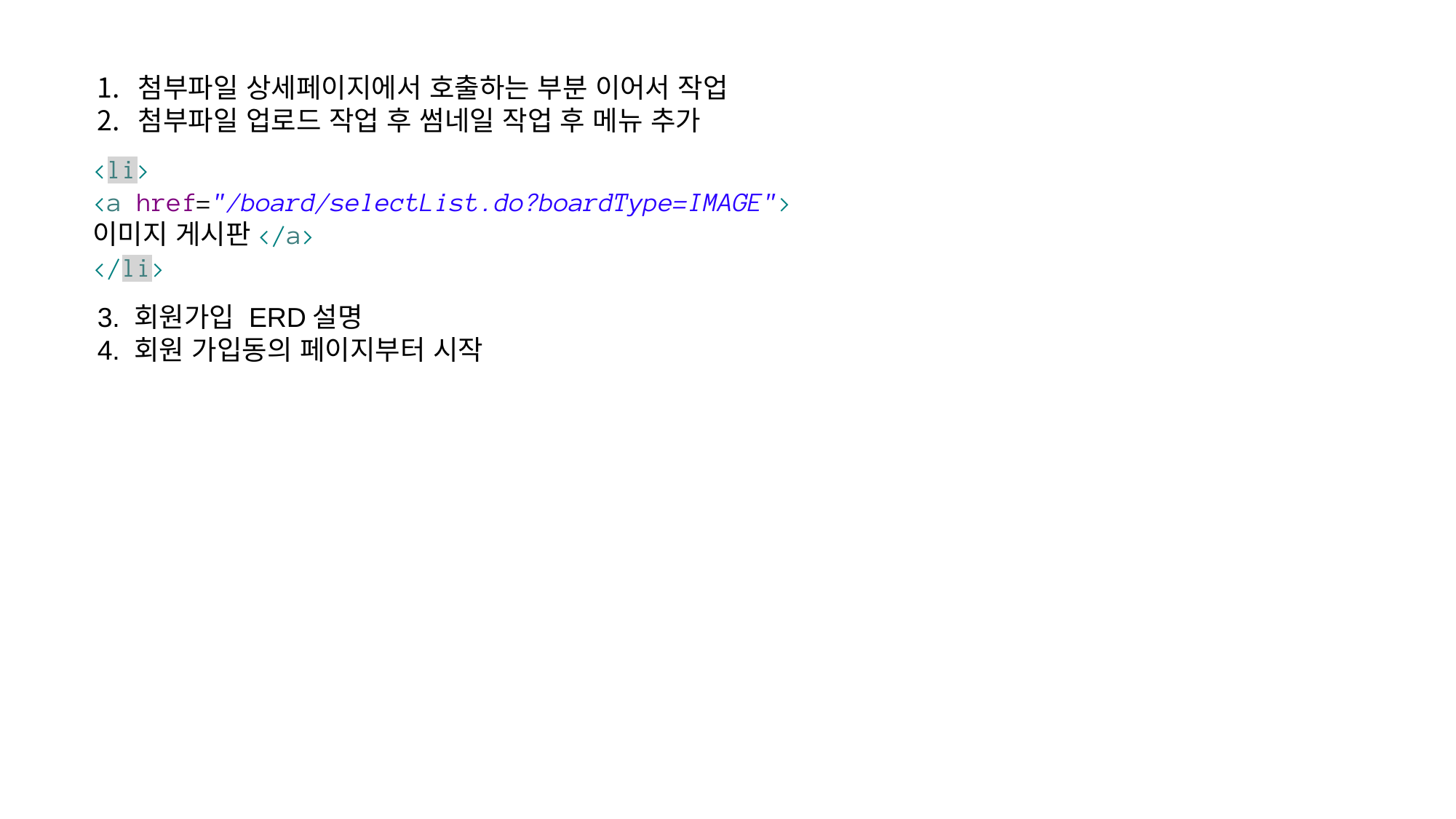

첨부파일 상세페이지에서 호출하는 부분 이어서 작업
첨부파일 업로드 작업 후 썸네일 작업 후 메뉴 추가

3. 회원가입 ERD설명
4. 회원 가입동의 페이지부터 시작

<li>
<a href="/board/selectList.do?boardType=IMAGE">이미지 게시판</a>
</li>